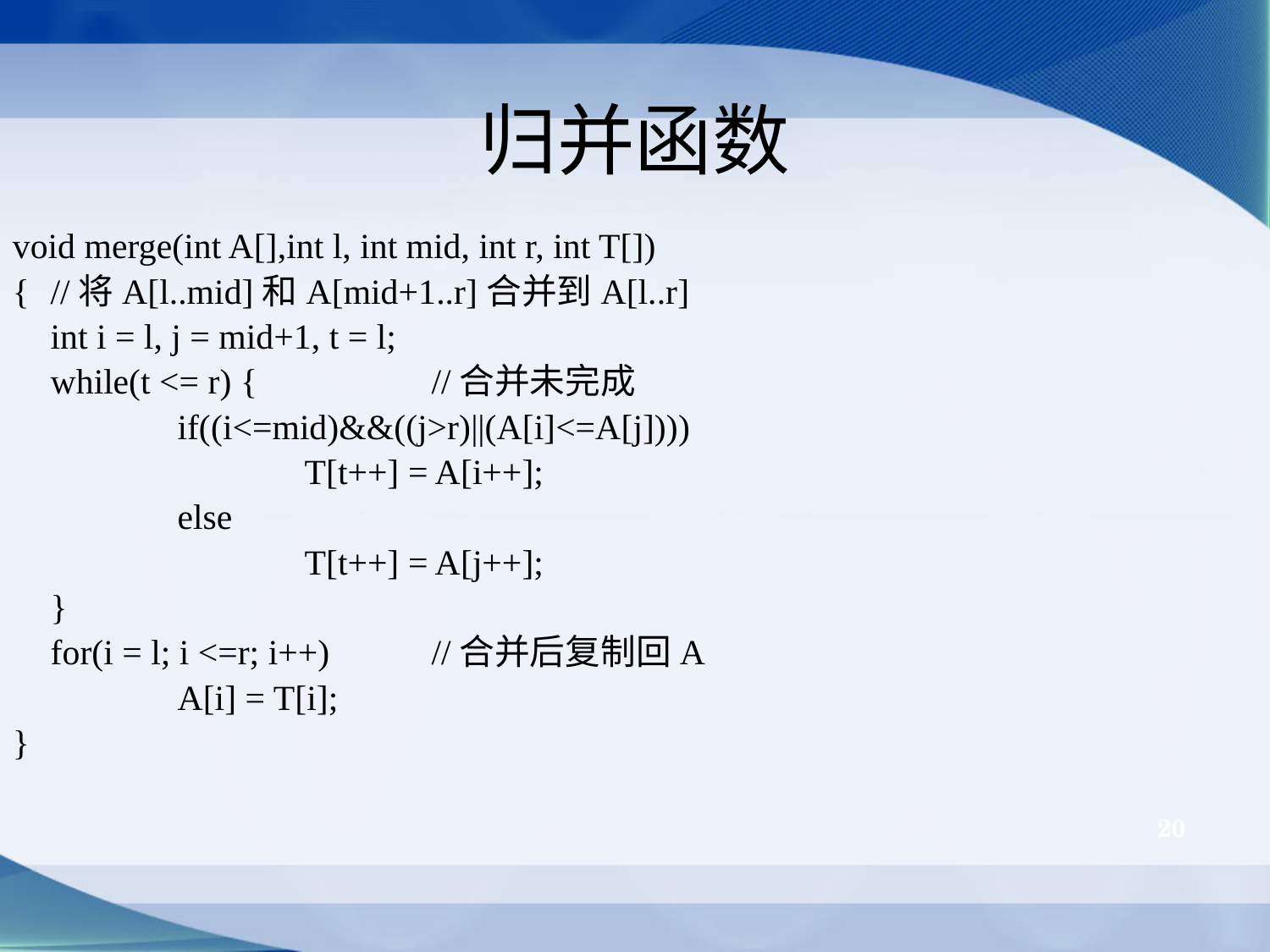

# 归并函数
void merge(int A[],int l, int mid, int r, int T[])
{	//将A[l..mid]和A[mid+1..r]合并到A[l..r]
	int i = l, j = mid+1, t = l;
	while(t <= r) {		//合并未完成
		if((i<=mid)&&((j>r)||(A[i]<=A[j])))
			T[t++] = A[i++];
		else
			T[t++] = A[j++];
	}
	for(i = l; i <=r; i++)	//合并后复制回A
		A[i] = T[i];
}
20